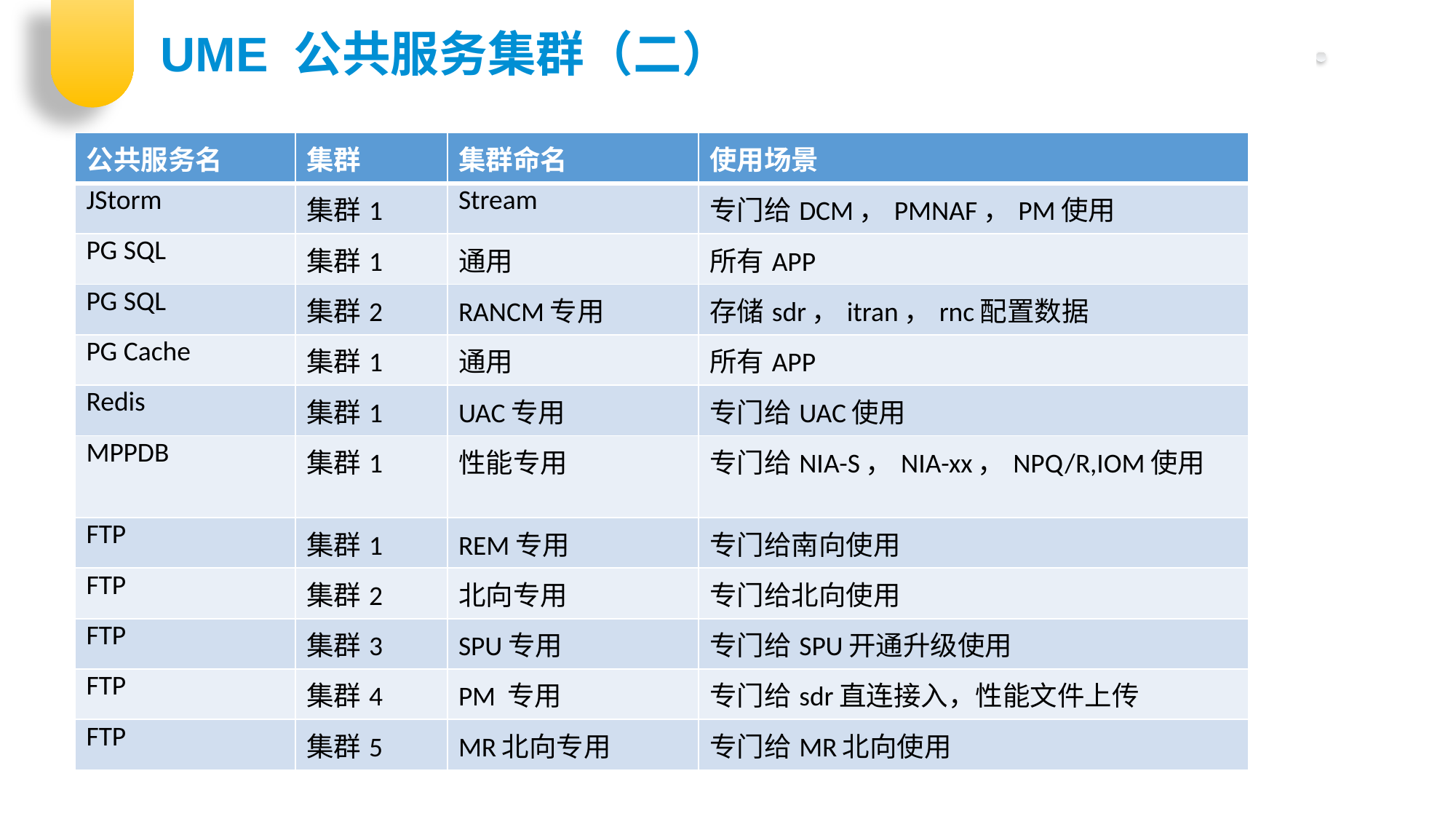

UME 公共服务集群（二）

| 公共服务名 | 集群 | 集群命名 | 使用场景 |
| --- | --- | --- | --- |
| JStorm | 集群1 | Stream | 专门给DCM，PMNAF，PM使用 |
| PG SQL | 集群1 | 通用 | 所有APP |
| PG SQL | 集群2 | RANCM专用 | 存储sdr，itran，rnc配置数据 |
| PG Cache | 集群1 | 通用 | 所有APP |
| Redis | 集群1 | UAC专用 | 专门给UAC使用 |
| MPPDB | 集群1 | 性能专用 | 专门给NIA-S，NIA-xx，NPQ/R,IOM使用 |
| FTP | 集群1 | REM专用 | 专门给南向使用 |
| FTP | 集群2 | 北向专用 | 专门给北向使用 |
| FTP | 集群3 | SPU专用 | 专门给SPU开通升级使用 |
| FTP | 集群4 | PM 专用 | 专门给sdr直连接入，性能文件上传 |
| FTP | 集群5 | MR北向专用 | 专门给MR北向使用 |